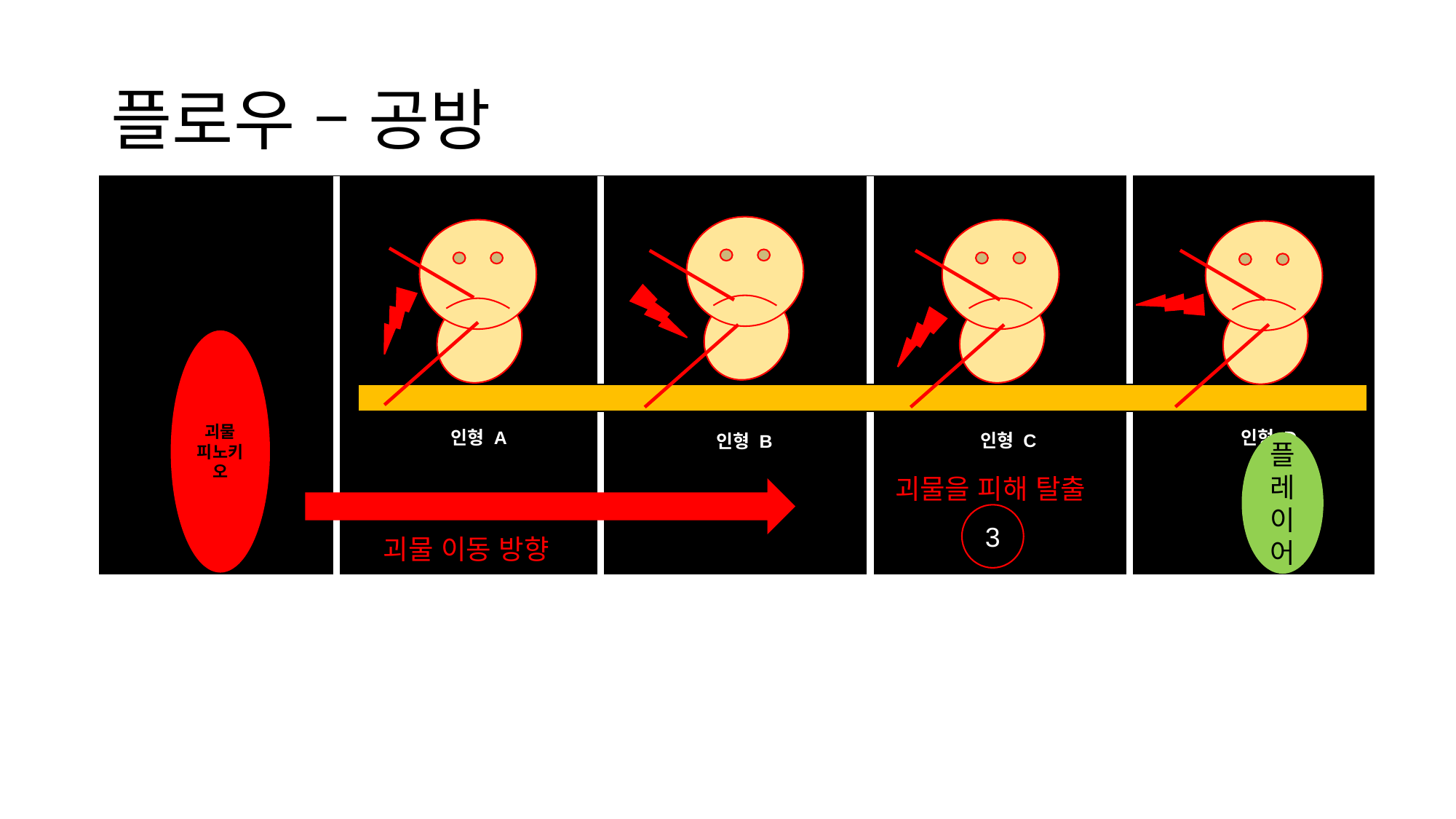

# 플로우 – 공방

괴물 피노키오

1층 계단
인형 A
인형 D
인형 C
인형 B
플레이어
괴물을 피해 탈출

탈출구
3
괴물 이동 방향